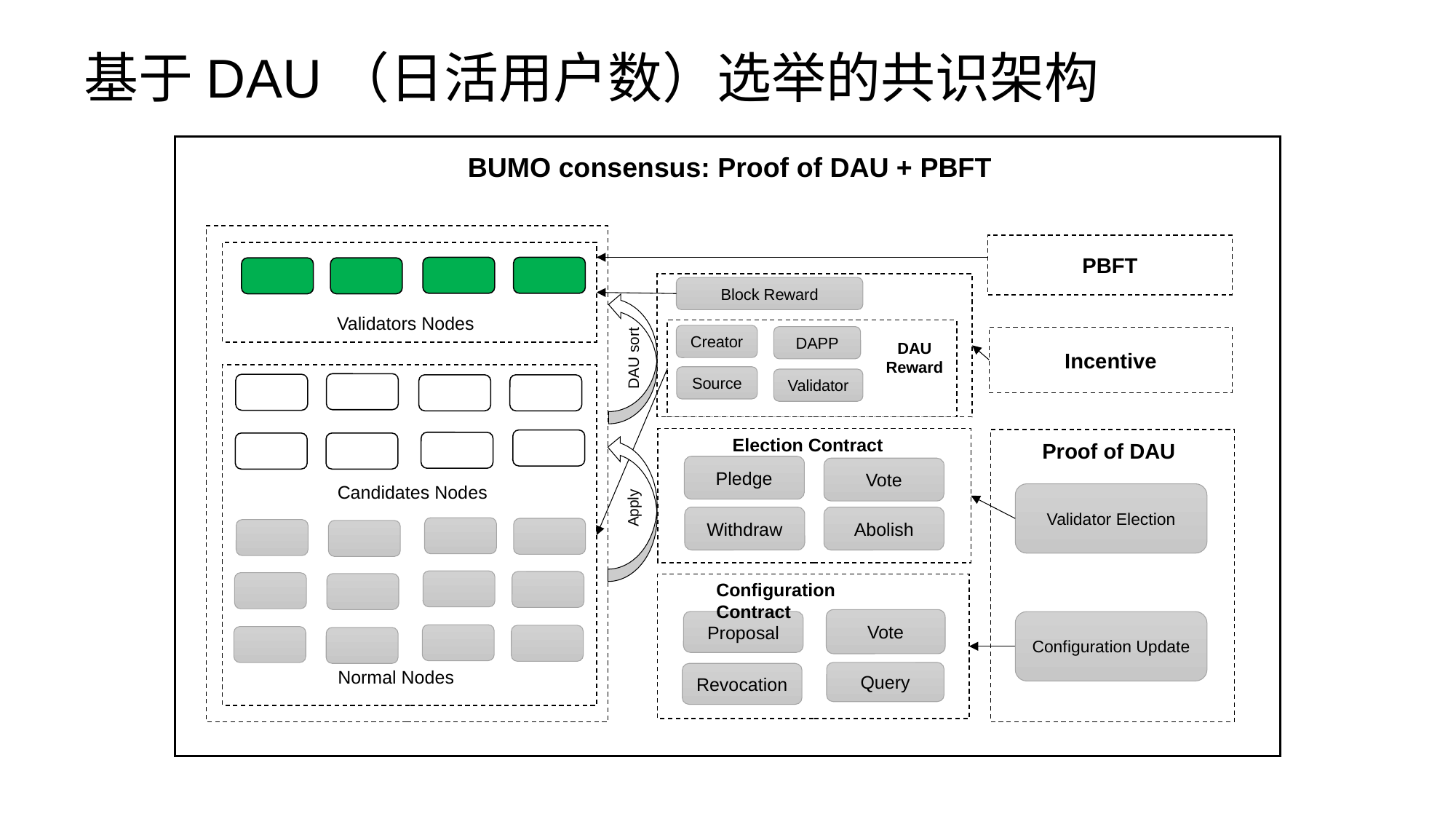

基于DAU（日活用户数）选举的共识架构

BUMO consensus: Proof of DAU + PBFT

PBFT

Validators Nodes

Block Reward
DAU sort

Creator
DAPP
Incentive
DAU Reward

Candidates Nodes

Source
Validator
Election Contract

Proof of DAU
Apply
Pledge
Vote
Validator Election
Withdraw
Abolish
Configuration Contract

Vote
Proposal
Configuration Update
Normal Nodes
Normal nodes
Query
Revocation